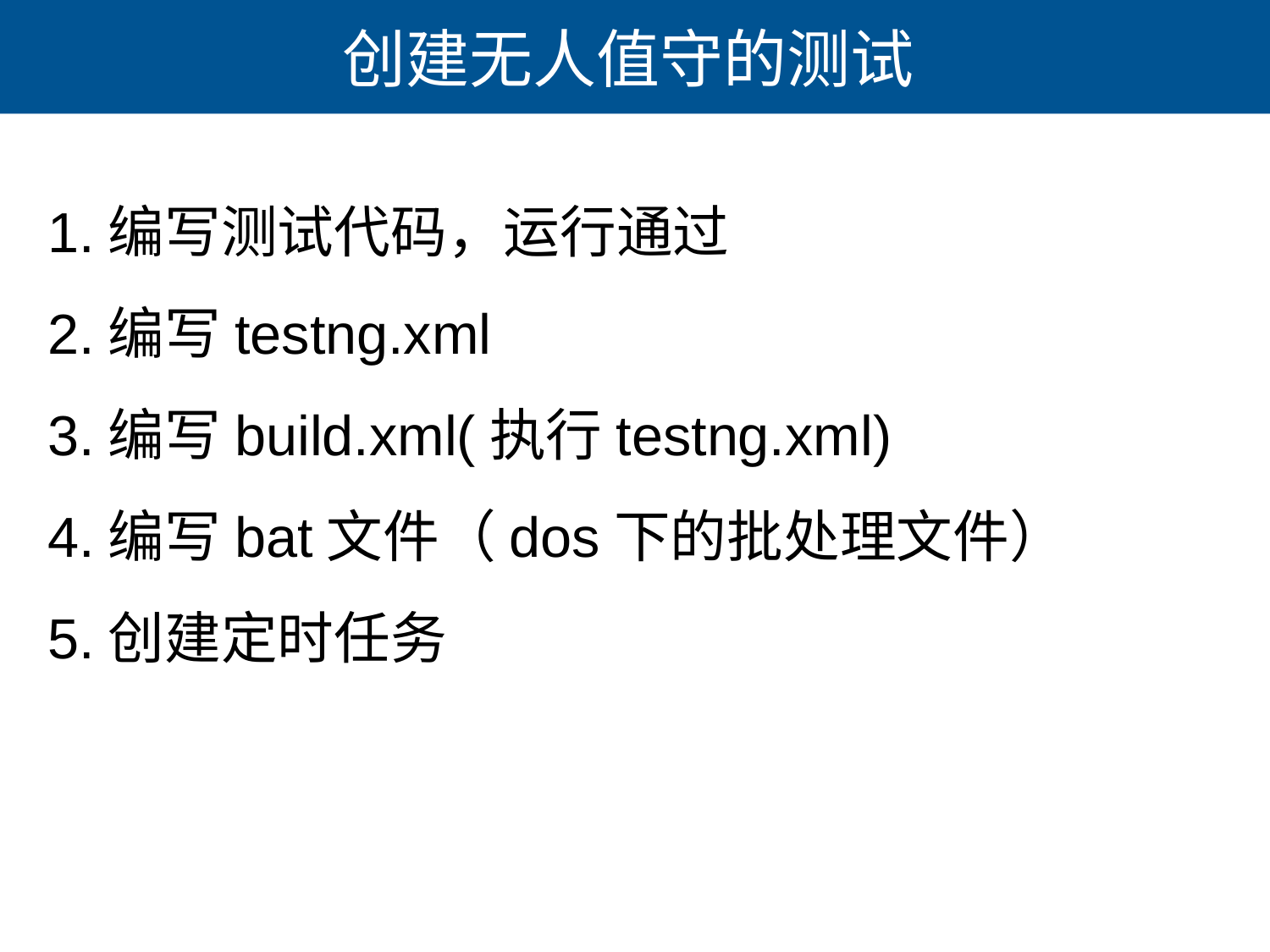

# 创建无人值守的测试
1.编写测试代码，运行通过
2.编写testng.xml
3.编写build.xml(执行testng.xml)
4.编写bat文件（dos下的批处理文件）
5.创建定时任务